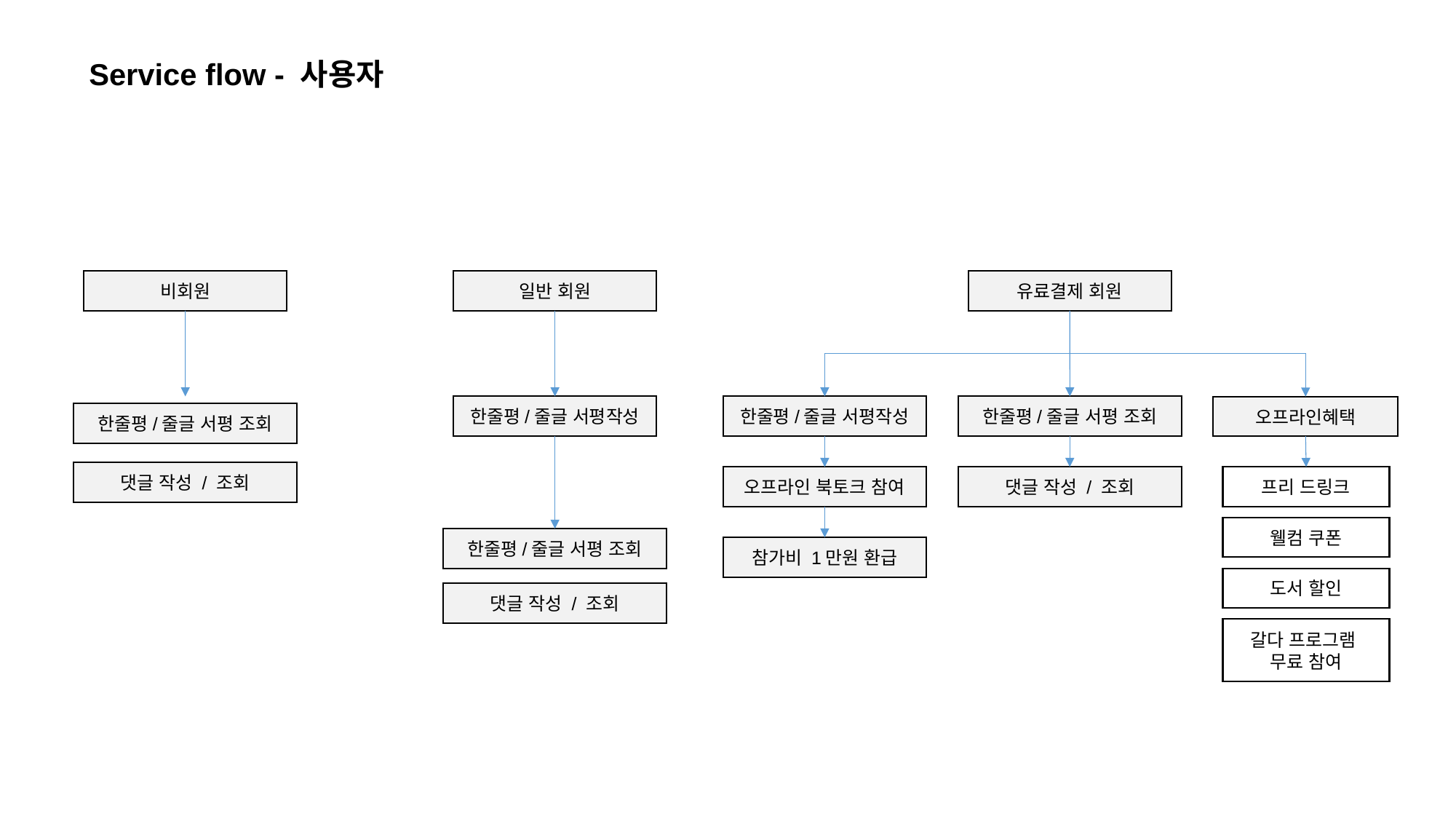

Service flow - 사용자
비회원
일반 회원
유료결제 회원
한줄평/줄글 서평작성
한줄평/줄글 서평작성
한줄평/줄글 서평 조회
오프라인혜택
한줄평/줄글 서평 조회
댓글 작성 / 조회
댓글 작성 / 조회
프리 드링크
오프라인 북토크 참여
웰컴 쿠폰
한줄평/줄글 서평 조회
참가비 1만원 환급
도서 할인
댓글 작성 / 조회
갈다 프로그램
무료 참여